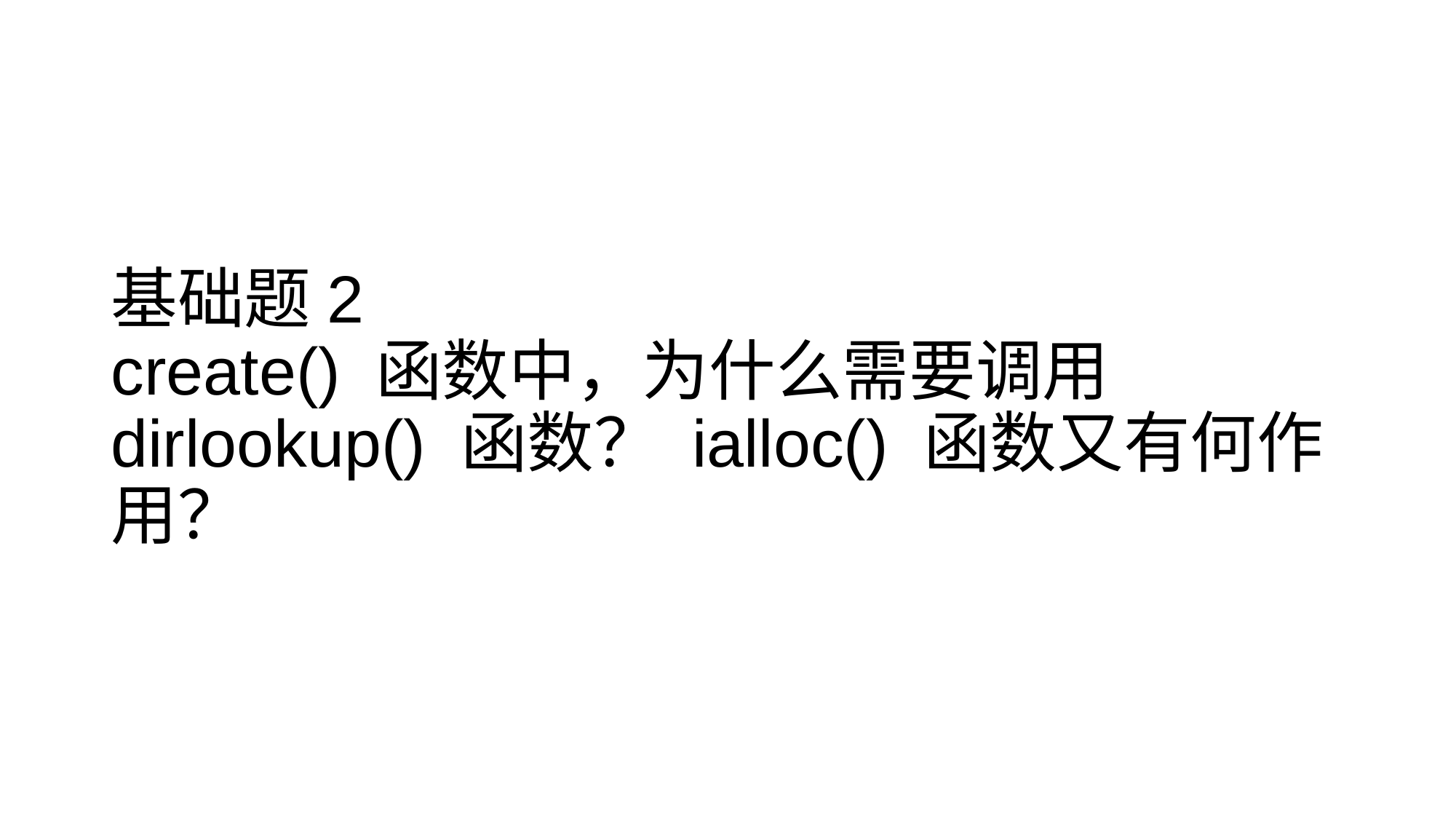

# 基础题2 create() 函数中，为什么需要调用 dirlookup() 函数？ ialloc() 函数又有何作用？